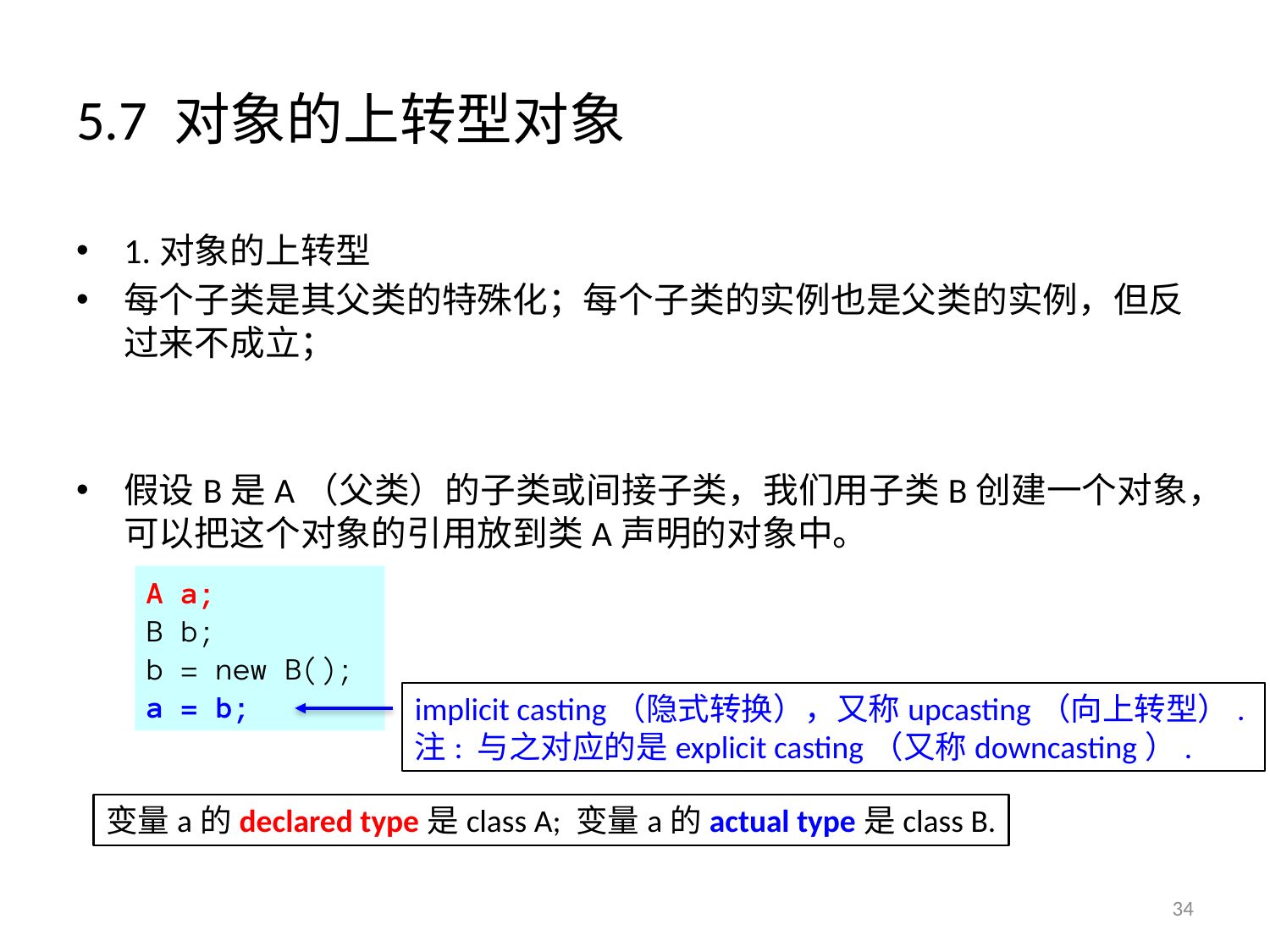

# 5.7 对象的上转型对象
1.对象的上转型
每个子类是其父类的特殊化；每个子类的实例也是父类的实例，但反过来不成立；

假设B是A（父类）的子类或间接子类，我们用子类B创建一个对象，可以把这个对象的引用放到类A声明的对象中。
A a;
B b;
b = new B();
a = b;
implicit casting（隐式转换），又称upcasting（向上转型）.
注: 与之对应的是explicit casting（又称downcasting）.
变量a的declared type是class A; 变量a的actual type是class B.
34